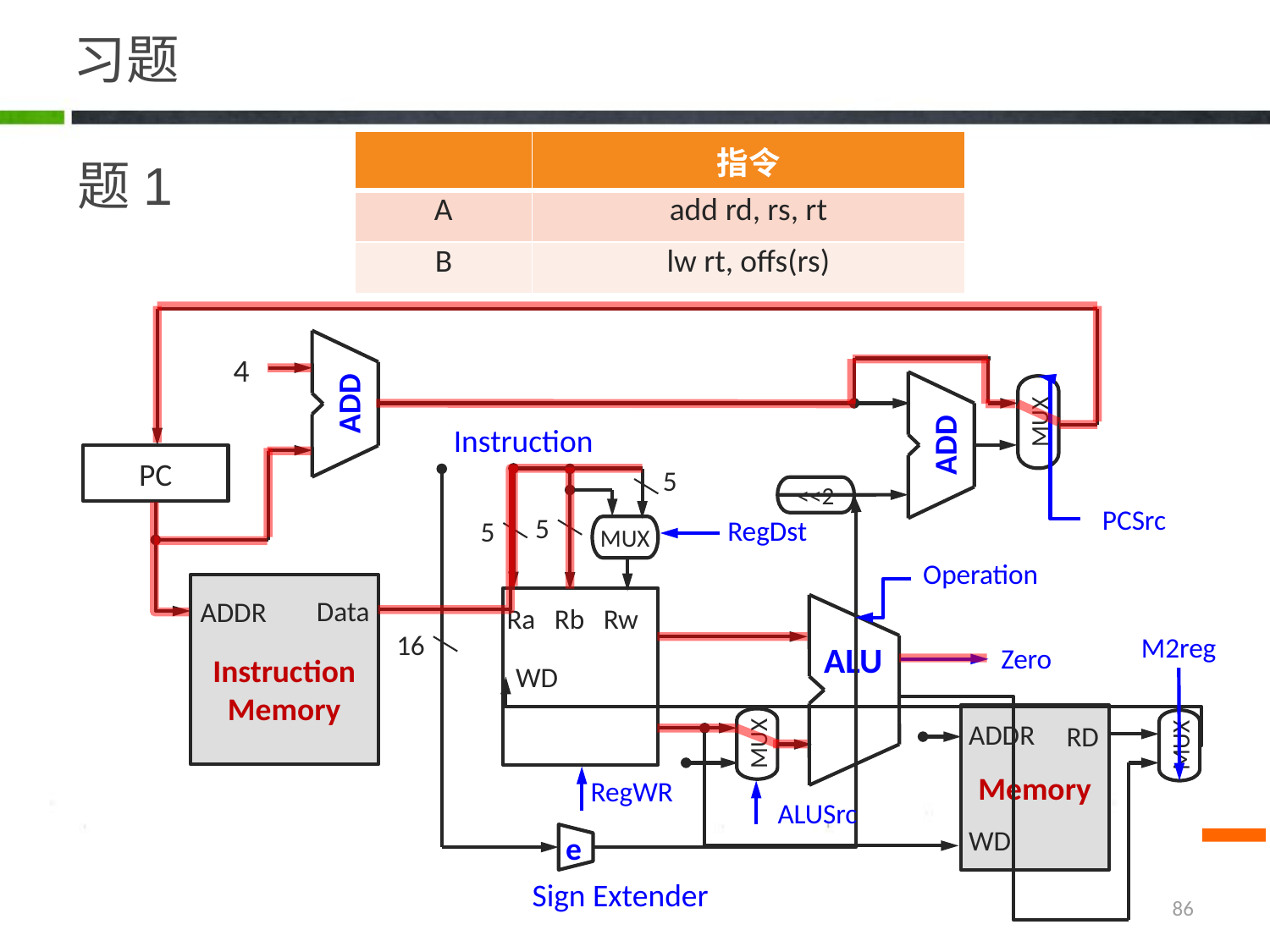

# 习题
|  | 指令 |
| --- | --- |
| A | add rd, rs, rt |
| B | lw rt, offs(rs) |
题1

ADD
4

ADD
MUX
Instruction
PC
5
<<2
PCSrc
5
RegDst
5
MUX
Operation

Instruction
Memory
Data
ADDR

Ra   Rb   Rw

ALU
16
M2reg
Zero
WD
Memory
ADDR
RD
MUX
MUX
RegWR
ALUSrc
WD
e
Sign Extender
86